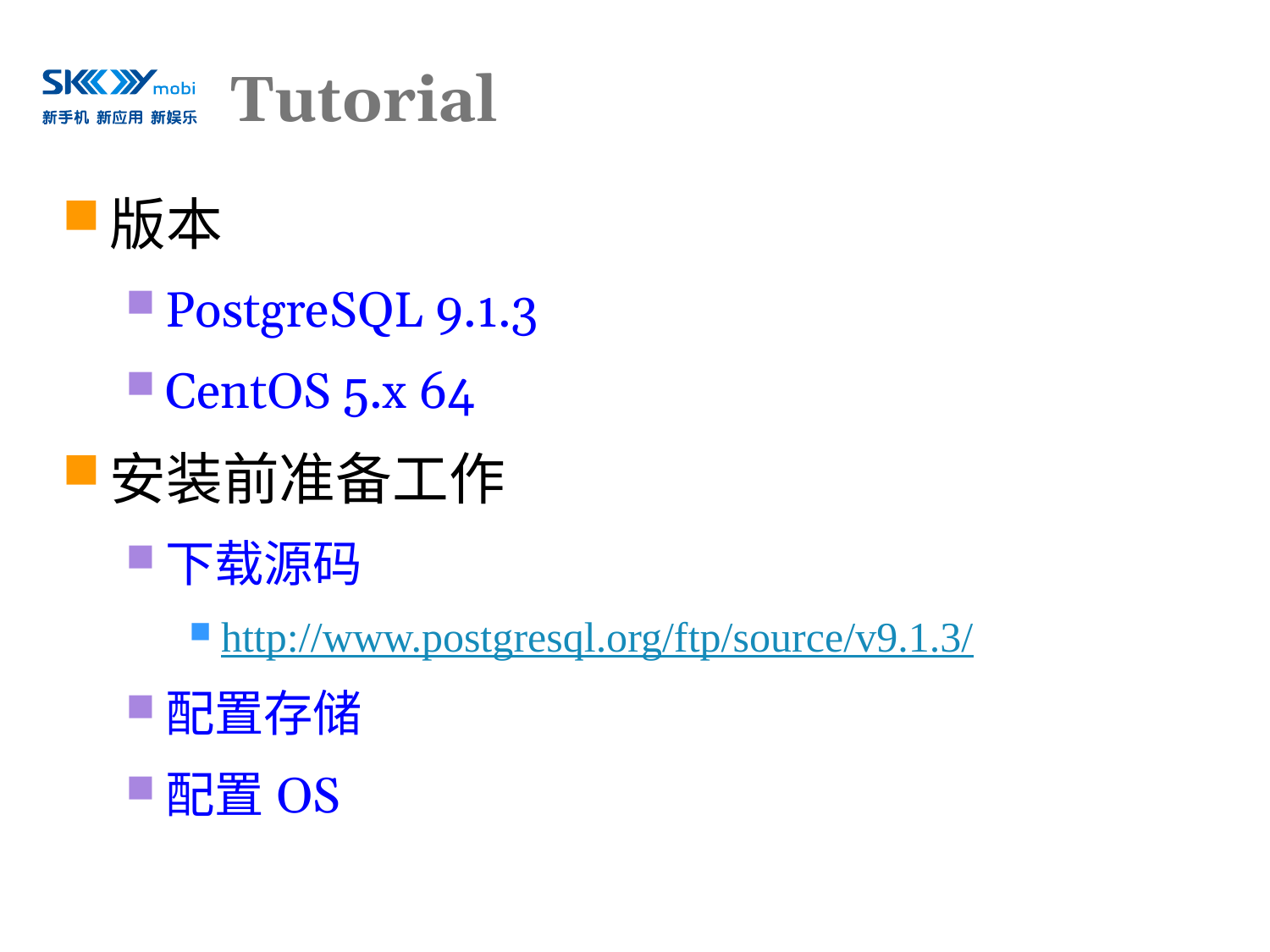

# Tutorial
版本
PostgreSQL 9.1.3
CentOS 5.x 64
安装前准备工作
下载源码
http://www.postgresql.org/ftp/source/v9.1.3/
配置存储
配置OS